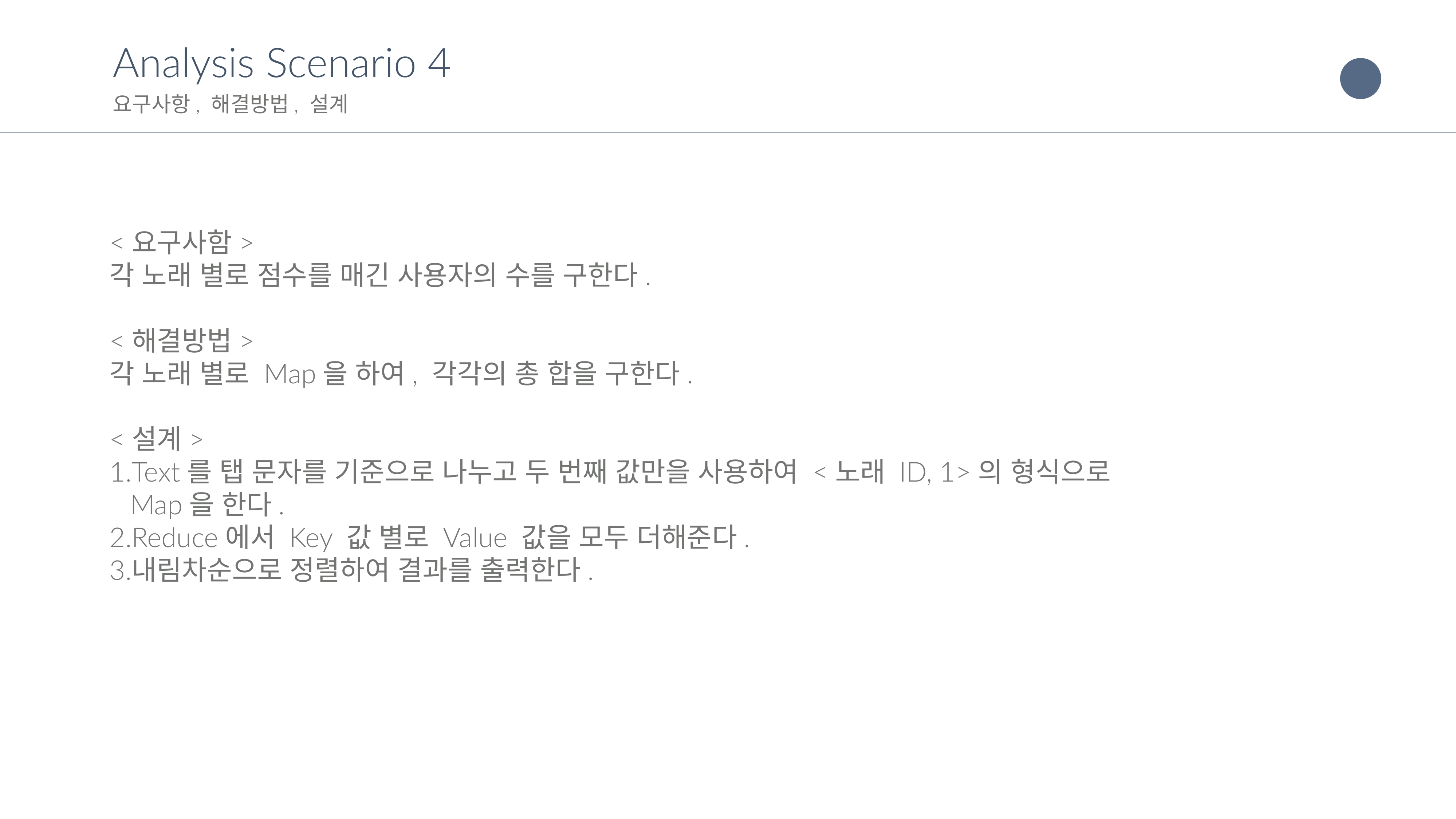

Analysis Scenario 4
요구사항, 해결방법, 설계
30
<요구사함>
각 노래 별로 점수를 매긴 사용자의 수를 구한다.

<해결방법>
각 노래 별로 Map을 하여, 각각의 총 합을 구한다.

<설계>
Text를 탭 문자를 기준으로 나누고 두 번째 값만을 사용하여 <노래 ID, 1>의 형식으로 Map을 한다.
Reduce에서 Key 값 별로 Value 값을 모두 더해준다.
내림차순으로 정렬하여 결과를 출력한다.